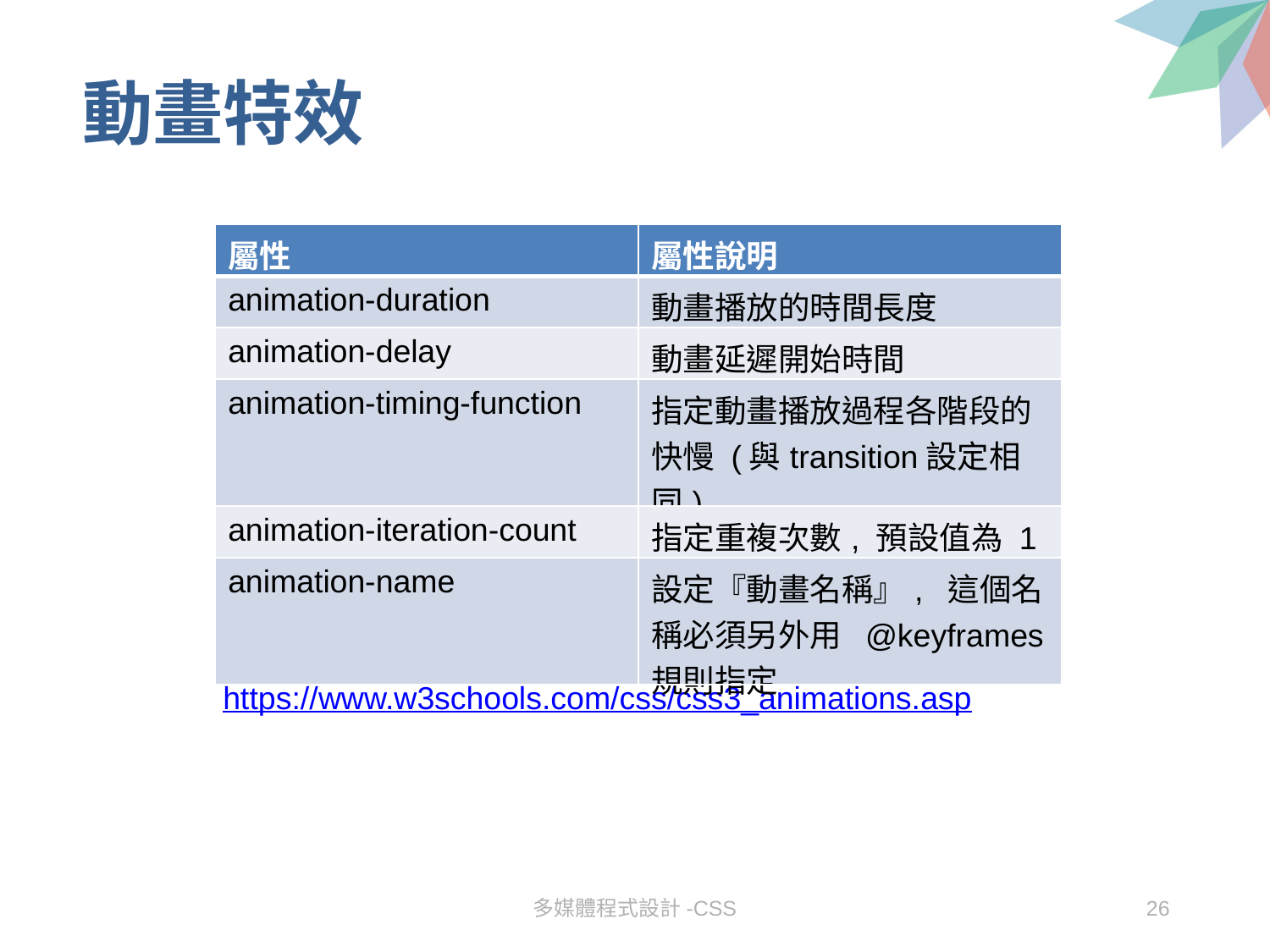

# 動畫特效
| 屬性 | 屬性說明 |
| --- | --- |
| animation-duration | 動畫播放的時間長度 |
| animation-delay | 動畫延遲開始時間 |
| animation-timing-function | 指定動畫播放過程各階段的快慢 (與transition設定相同) |
| animation-iteration-count | 指定重複次數, 預設值為 1 |
| animation-name | 設定『動畫名稱』, 這個名稱必須另外用 @keyframes規則指定 |
https://www.w3schools.com/css/css3_animations.asp

多媒體程式設計-CSS
26